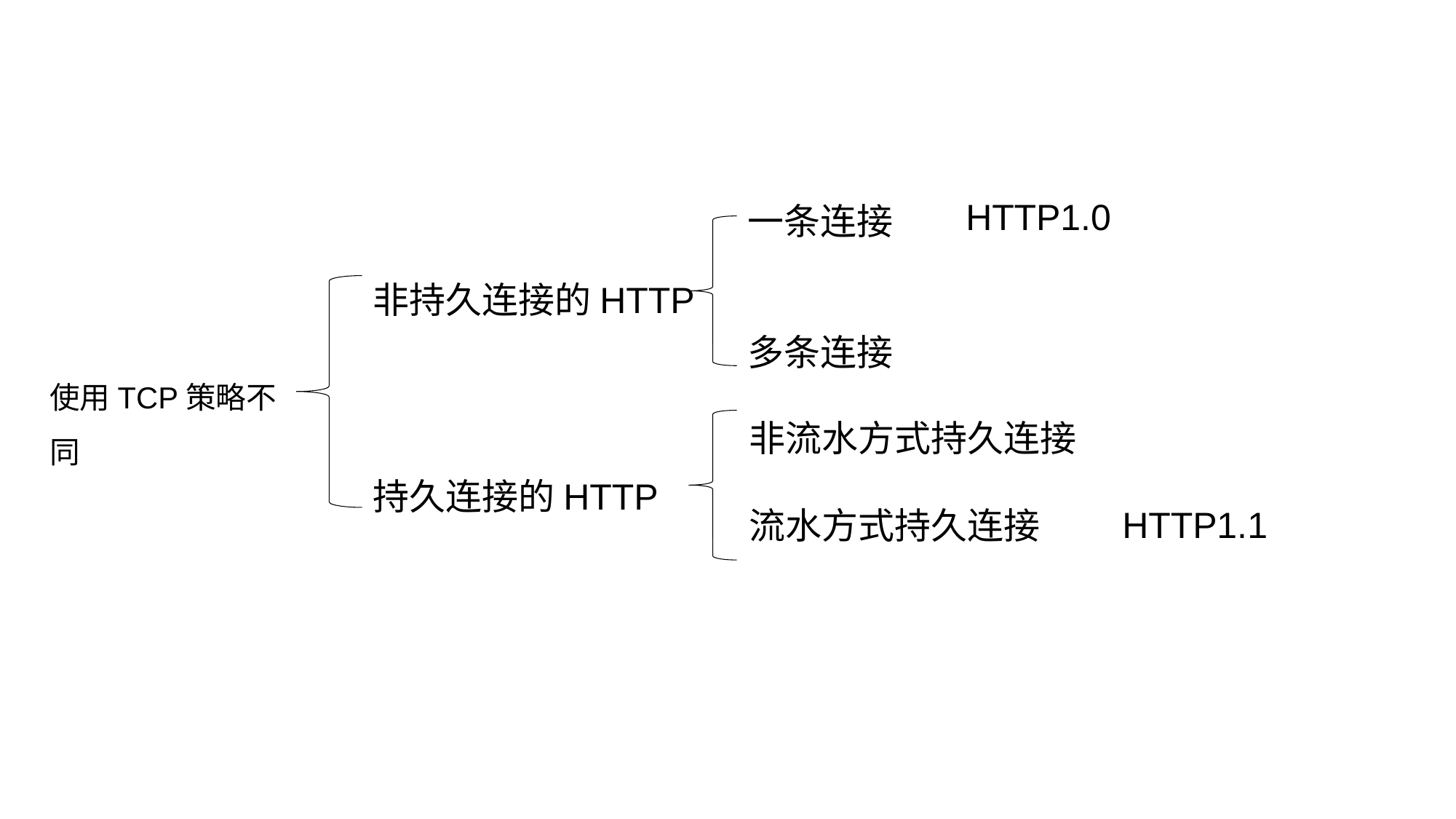

一条连接

多条连接
HTTP1.0

非持久连接的HTTP

持久连接的HTTP

使用TCP策略不同

非流水方式持久连接

流水方式持久连接
HTTP1.1